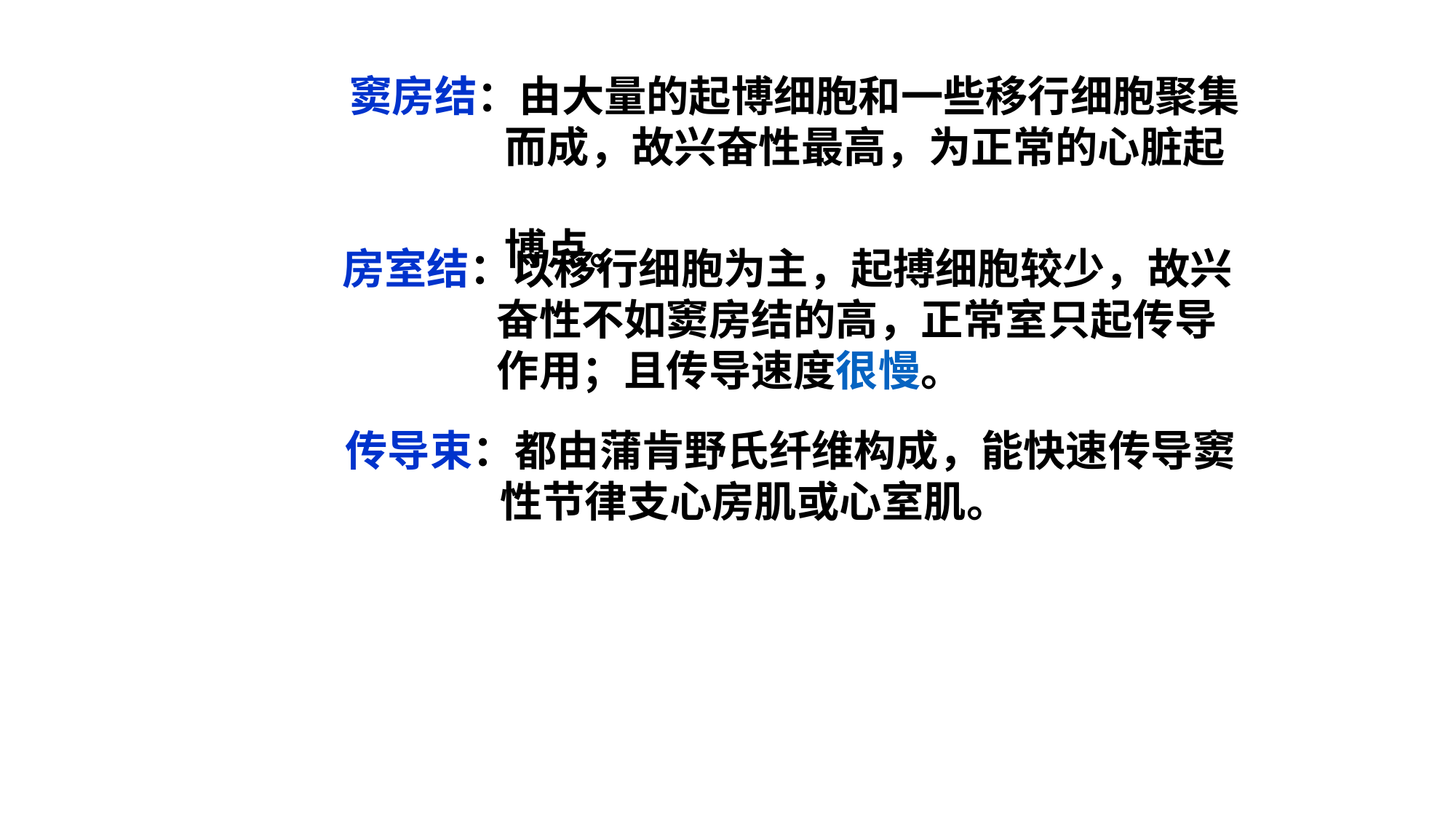

窦房结：由大量的起博细胞和一些移行细胞聚集
               而成，故兴奋性最高，为正常的心脏起
               博点。
房室结：以移行细胞为主，起搏细胞较少，故兴
               奋性不如窦房结的高，正常室只起传导
               作用；且传导速度很慢。
传导束：都由蒲肯野氏纤维构成，能快速传导窦
               性节律支心房肌或心室肌。